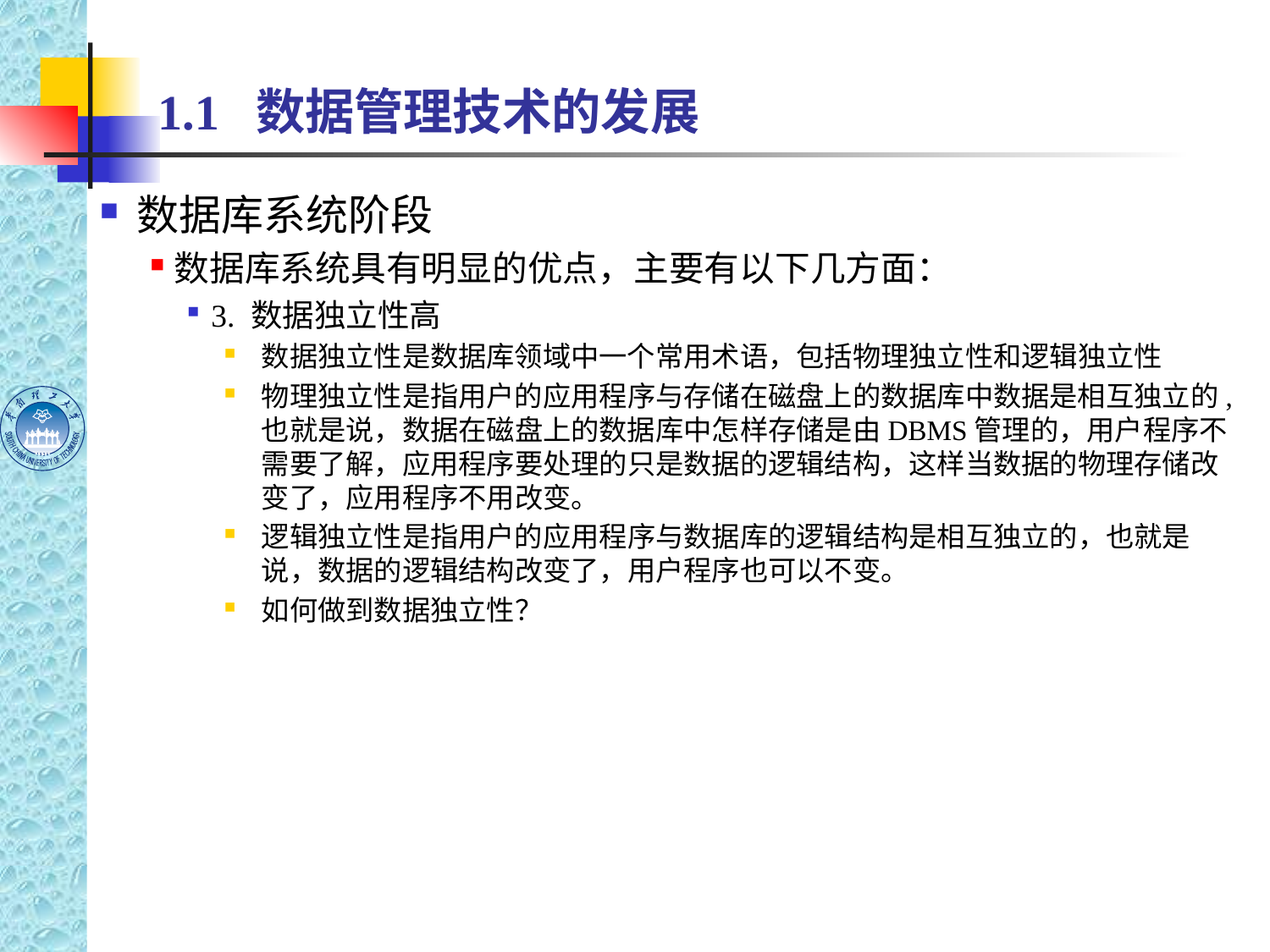

# 1.1  数据管理技术的发展
数据库系统阶段
数据库系统具有明显的优点，主要有以下几方面：
3. 数据独立性高
数据独立性是数据库领域中一个常用术语，包括物理独立性和逻辑独立性
物理独立性是指用户的应用程序与存储在磁盘上的数据库中数据是相互独立的,也就是说，数据在磁盘上的数据库中怎样存储是由DBMS管理的，用户程序不需要了解，应用程序要处理的只是数据的逻辑结构，这样当数据的物理存储改变了，应用程序不用改变。
逻辑独立性是指用户的应用程序与数据库的逻辑结构是相互独立的，也就是说，数据的逻辑结构改变了，用户程序也可以不变。
如何做到数据独立性？